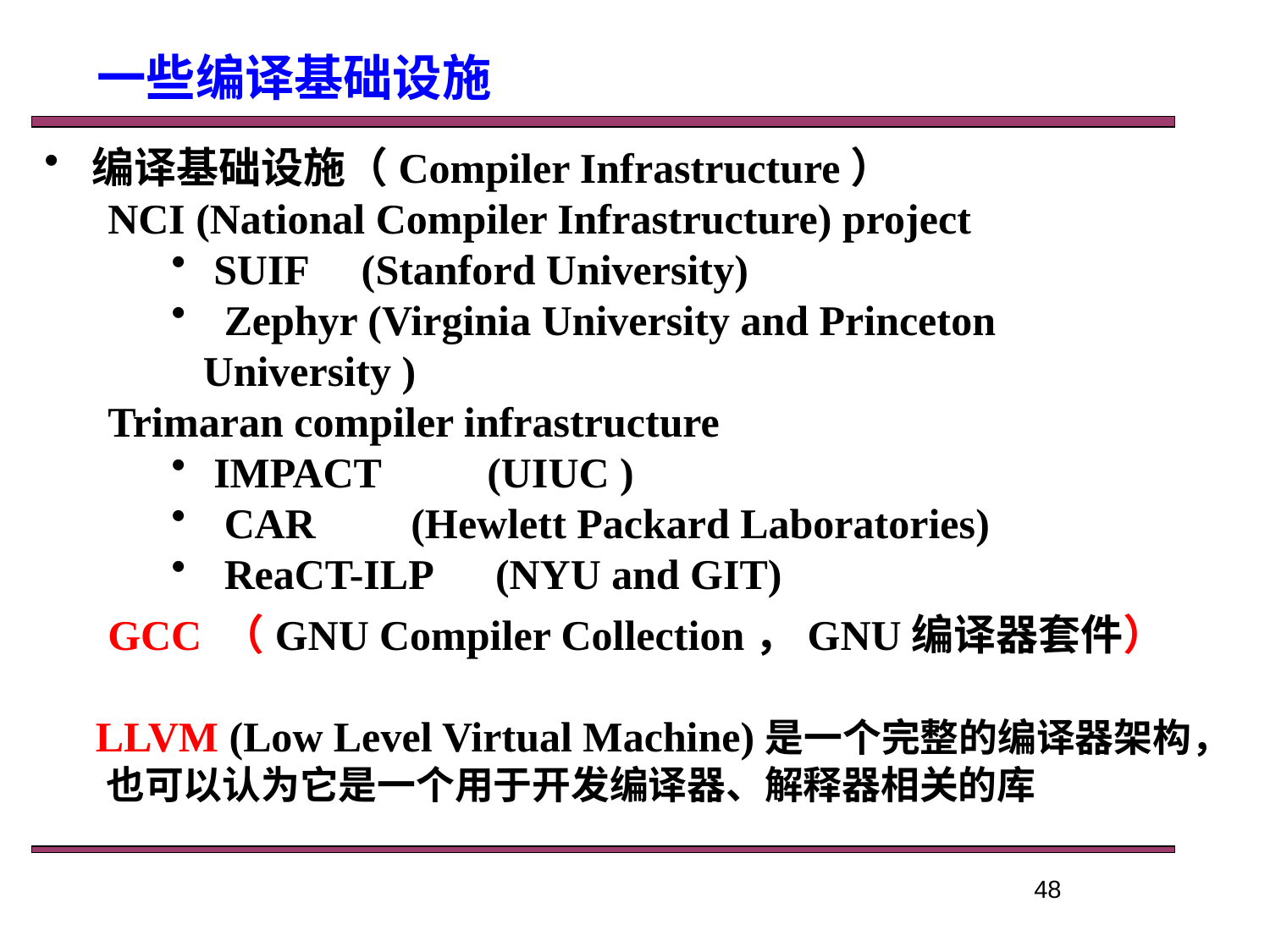

一些编译基础设施
编译基础设施（Compiler Infrastructure）
NCI (National Compiler Infrastructure) project
 SUIF     (Stanford University)
  Zephyr (Virginia University and Princeton University )
Trimaran compiler infrastructure
 IMPACT          (UIUC )
  CAR         (Hewlett Packard Laboratories)
  ReaCT-ILP      (NYU and GIT)
GCC （GNU Compiler Collection，GNU编译器套件）

  LLVM (Low Level Virtual Machine)是一个完整的编译器架构，也可以认为它是一个用于开发编译器、解释器相关的库
48